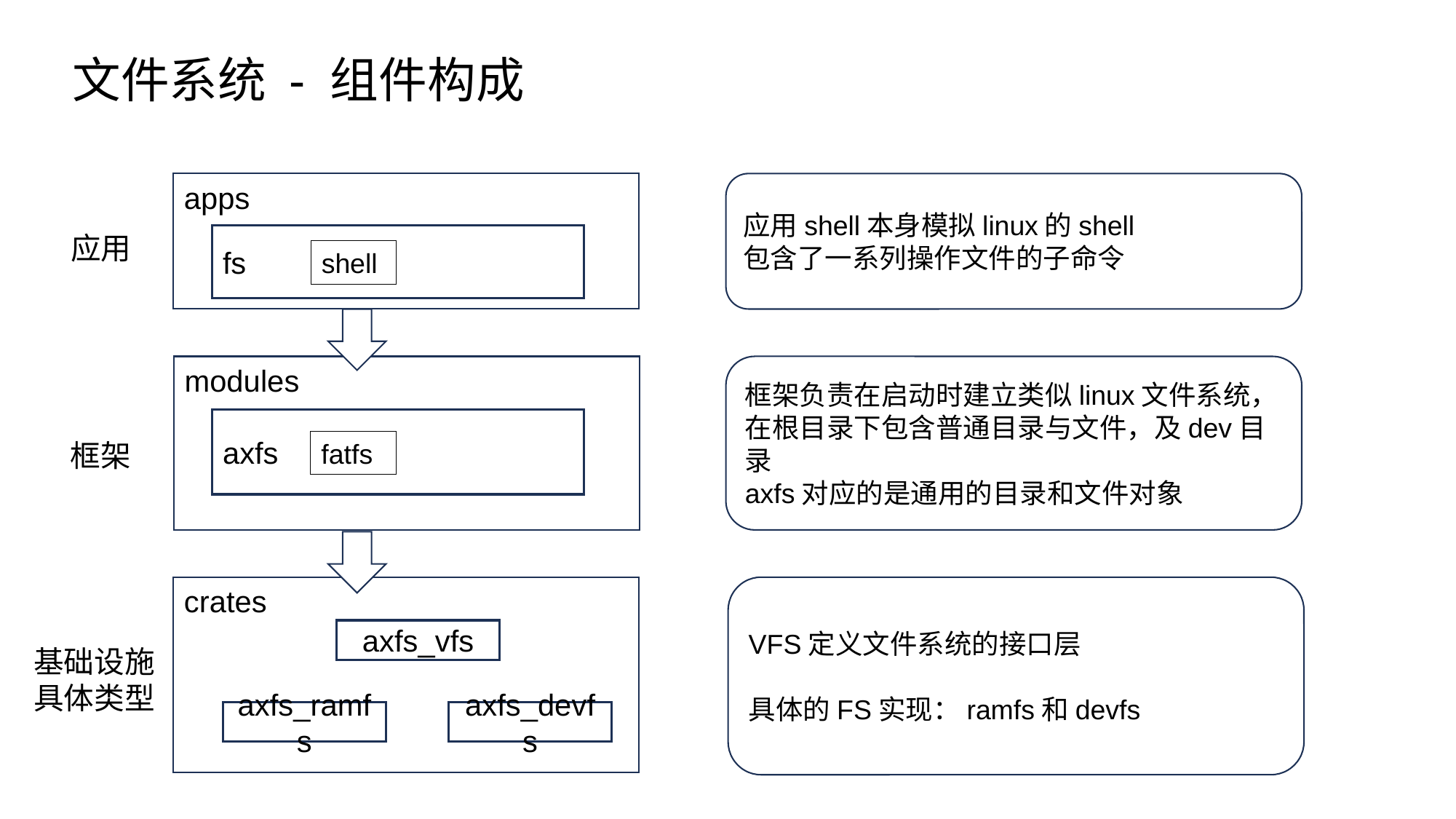

文件系统 - 组件构成
apps
应用shell本身模拟linux的shell
包含了一系列操作文件的子命令
应用
fs
shell

modules
框架负责在启动时建立类似linux文件系统，在根目录下包含普通目录与文件，及dev目录
axfs对应的是通用的目录和文件对象
axfs
框架
fatfs

crates
VFS定义文件系统的接口层

具体的FS实现：ramfs和devfs
axfs_vfs
基础设施
具体类型
axfs_ramfs
axfs_devfs